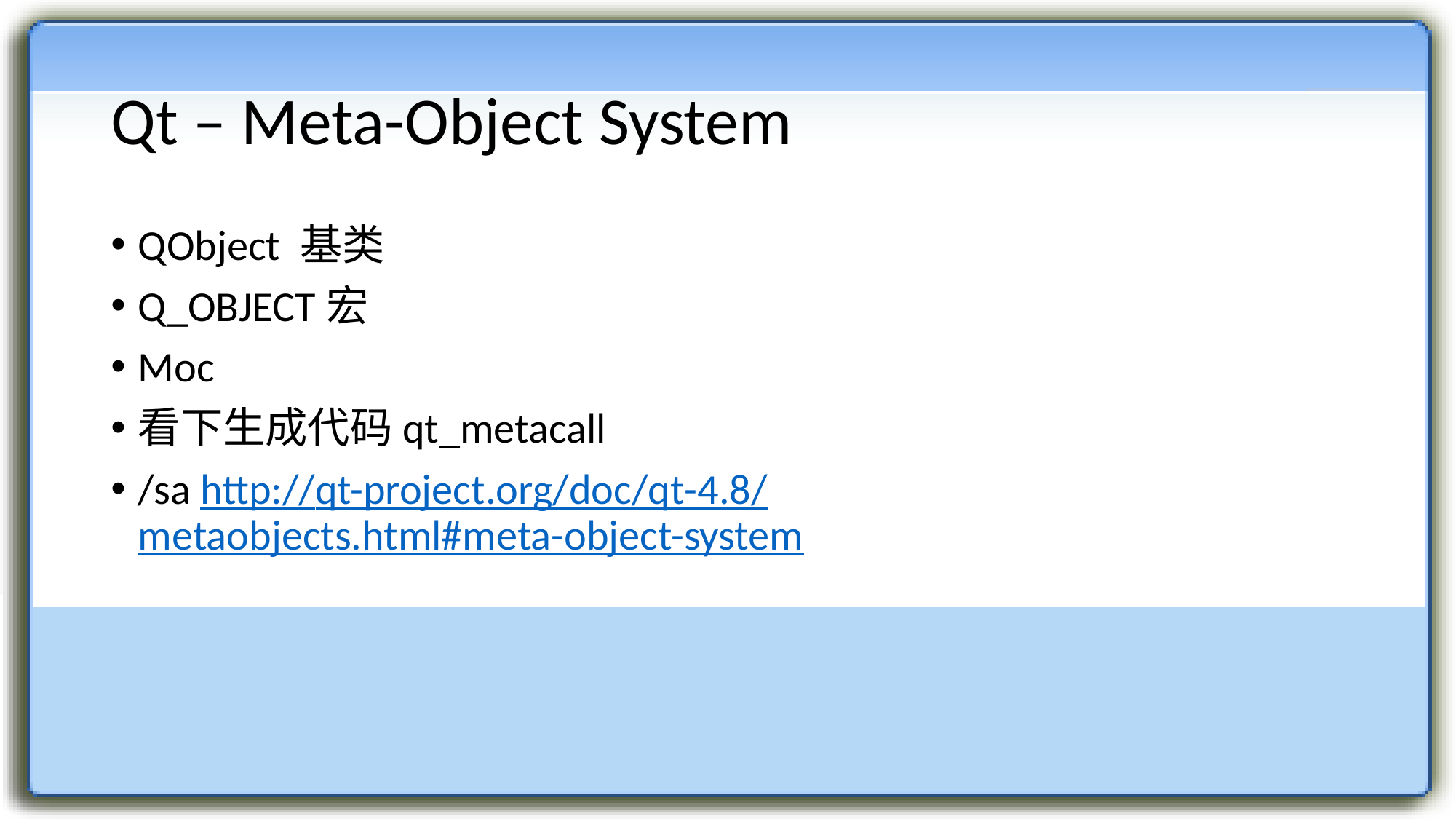

# Qt – Meta-Object System
QObject 基类
Q_OBJECT宏
Moc
看下生成代码qt_metacall
/sa http://qt-project.org/doc/qt-4.8/metaobjects.html#meta-object-system